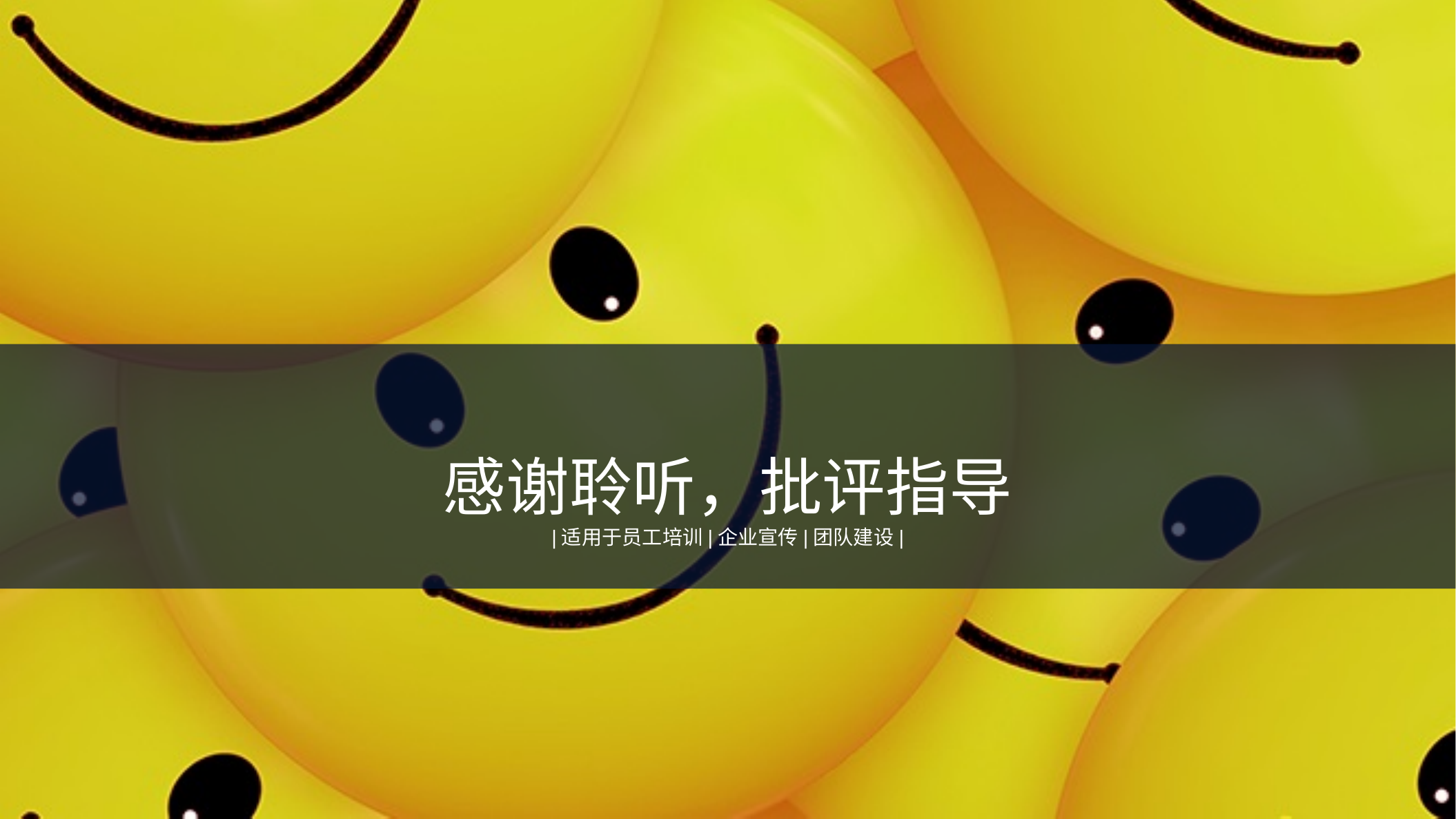

PPT模板下载：www..com/moban/     行业PPT模板：www..com/hangye/
节日PPT模板：www..com/jieri/           PPT素材下载：www..com/sucai/
PPT背景图片：www..com/beijing/      PPT图表下载：www..com/tubiao/
优秀PPT下载：www..com/xiazai/        PPT教程： www..com/powerpoint/
Word教程： www..com/word/              Excel教程：www..com/excel/
资料下载：www..com/ziliao/                PPT课件下载：www..com/kejian/
范文下载：www..com/fanwen/             试卷下载：www..com/shiti/
教案下载：www..com/jiaoan/        PPT论坛：www..cn

感谢聆听，批评指导
|适用于员工培训|企业宣传|团队建设|